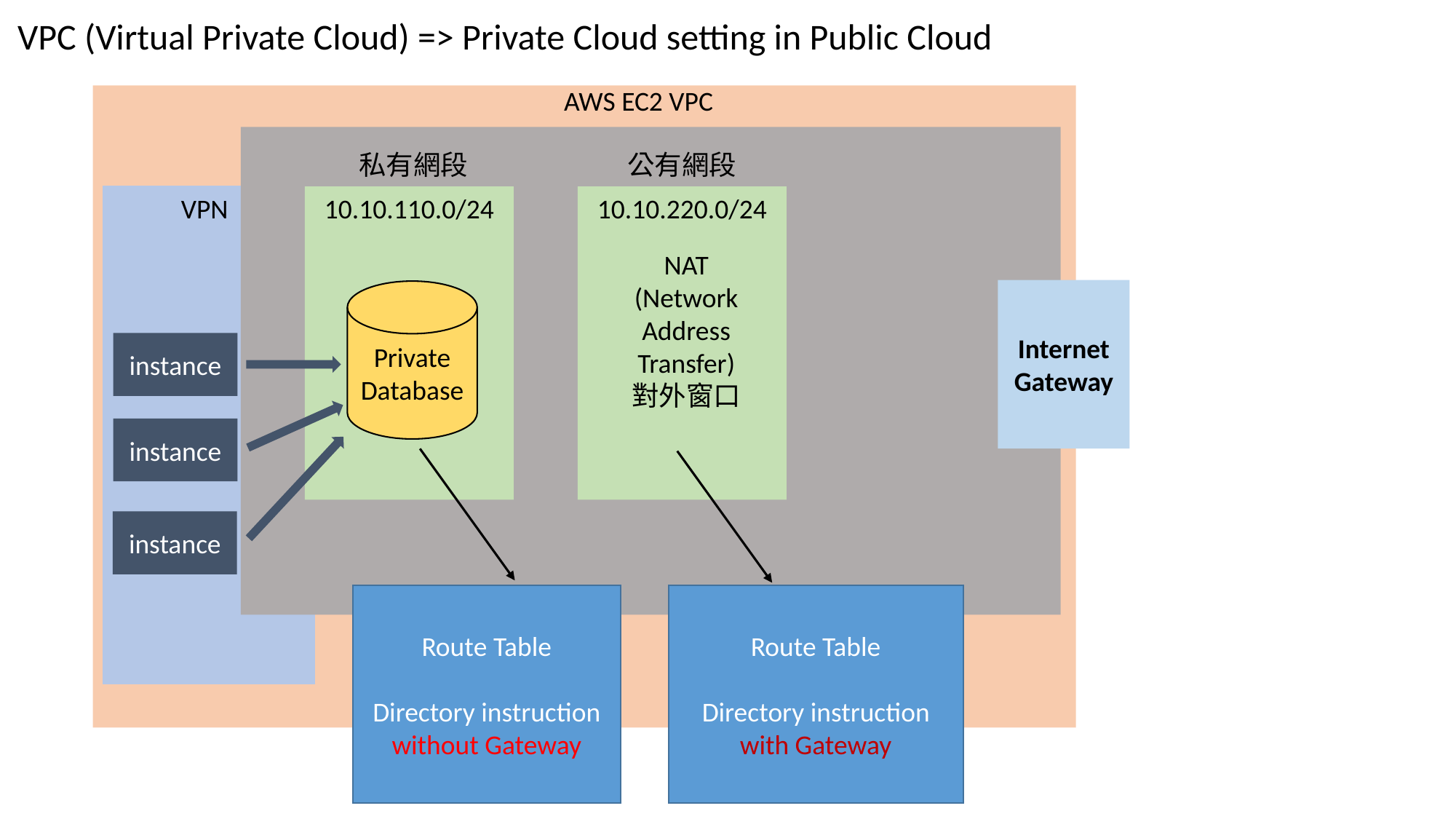

VPC (Virtual Private Cloud) => Private Cloud setting in Public Cloud
AWS EC2 VPC

私有網段
公有網段

VPN
10.10.110.0/24
10.10.220.0/24
NAT
(Network
Address
Transfer)
對外窗口
Internet
Gateway
Private
Database
instance

instance

instance
Route Table

Directory instruction without Gateway
Route Table

Directory instruction with Gateway